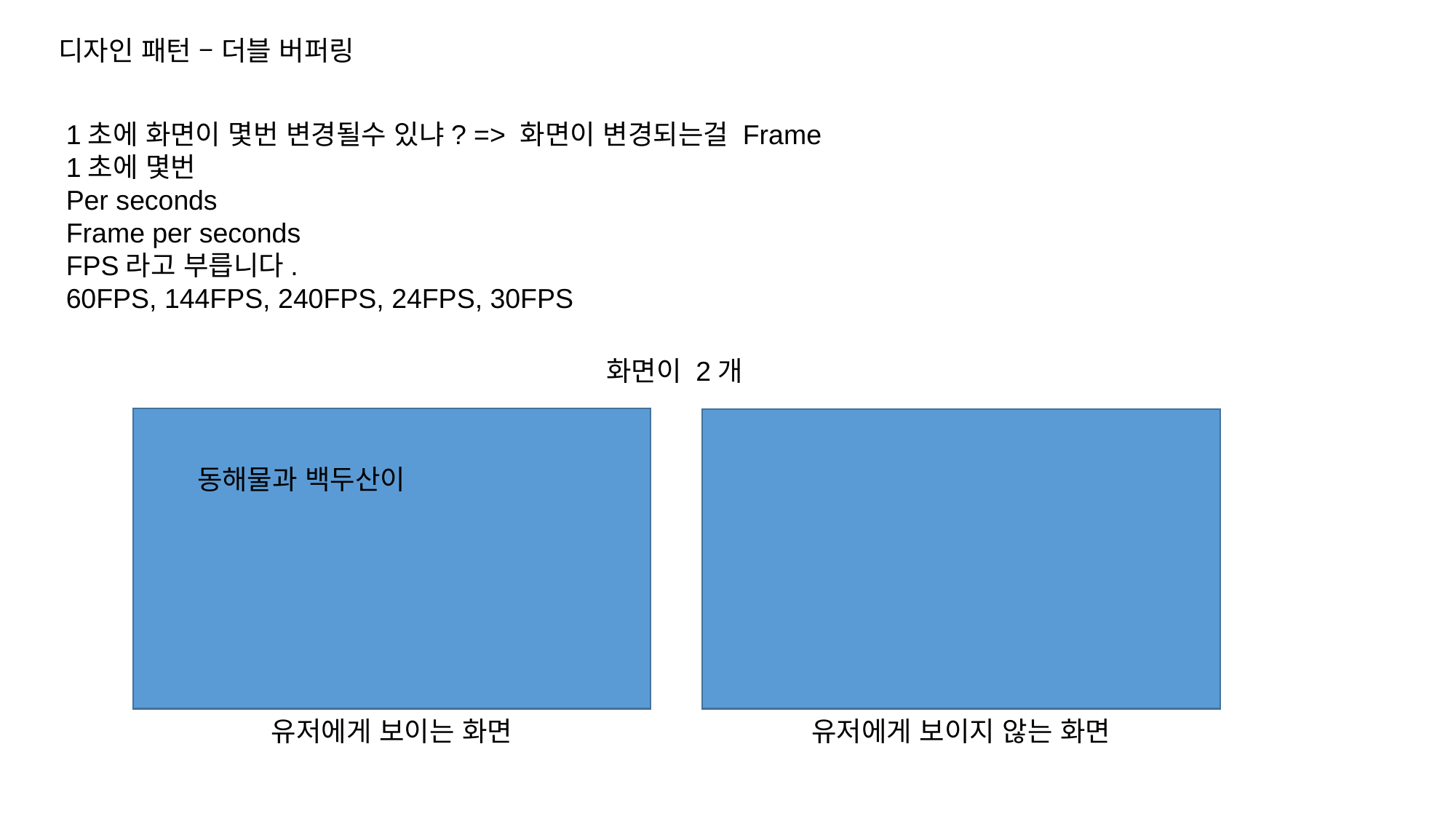

디자인 패턴 – 더블 버퍼링
1초에 화면이 몇번 변경될수 있냐? => 화면이 변경되는걸 Frame
1초에 몇번
Per seconds
Frame per seconds
FPS라고 부릅니다.
60FPS, 144FPS, 240FPS, 24FPS, 30FPS
화면이 2개

동해물과 백두산이

유저에게 보이는 화면
유저에게 보이지 않는 화면